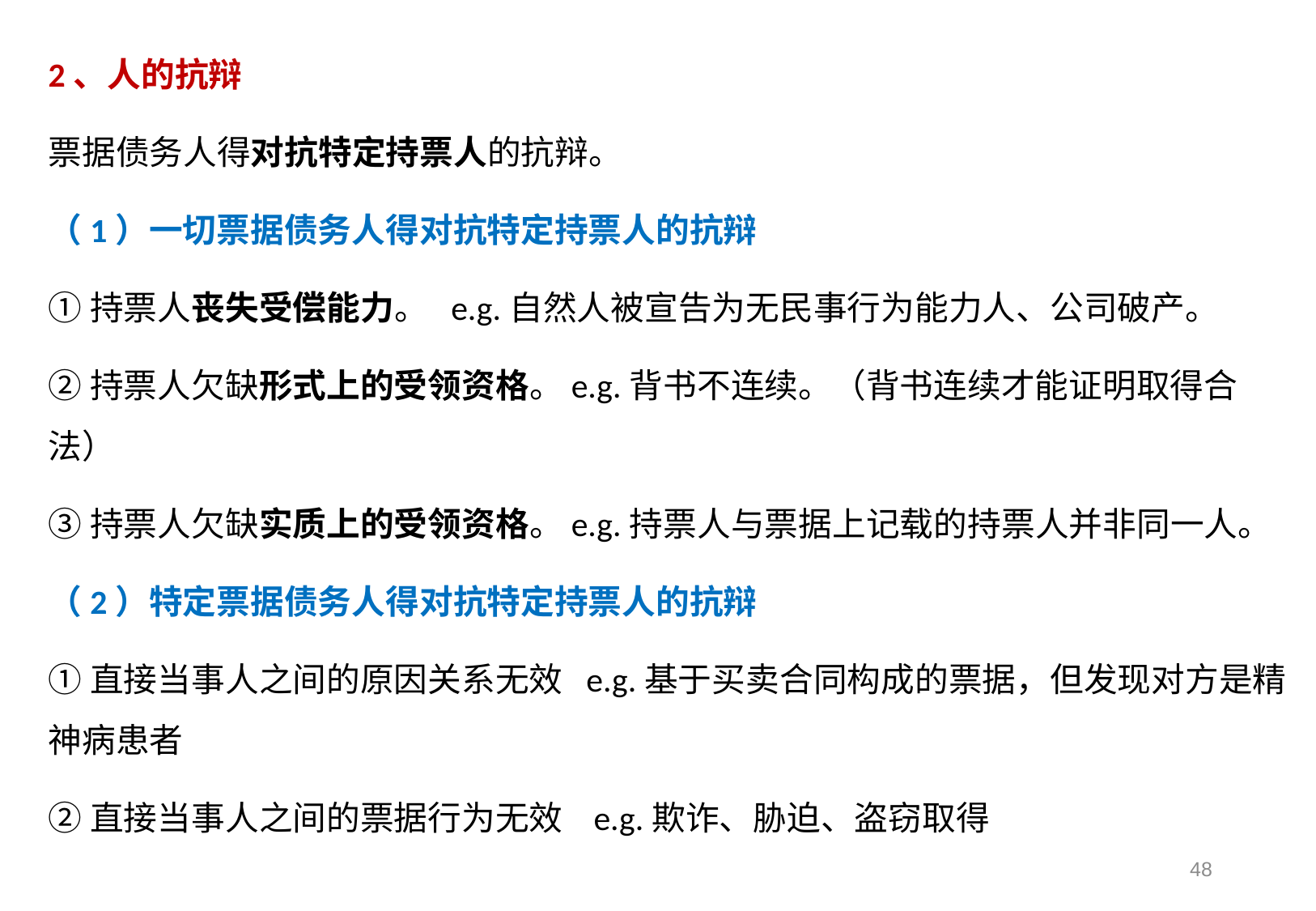

2、人的抗辩
票据债务人得对抗特定持票人的抗辩。
（1）一切票据债务人得对抗特定持票人的抗辩
①持票人丧失受偿能力。  e.g.自然人被宣告为无民事行为能力人、公司破产。
②持票人欠缺形式上的受领资格。e.g.背书不连续。（背书连续才能证明取得合法）
③持票人欠缺实质上的受领资格。e.g.持票人与票据上记载的持票人并非同一人。
（2）特定票据债务人得对抗特定持票人的抗辩
①直接当事人之间的原因关系无效  e.g.基于买卖合同构成的票据，但发现对方是精神病患者
②直接当事人之间的票据行为无效   e.g.欺诈、胁迫、盗窃取得
48